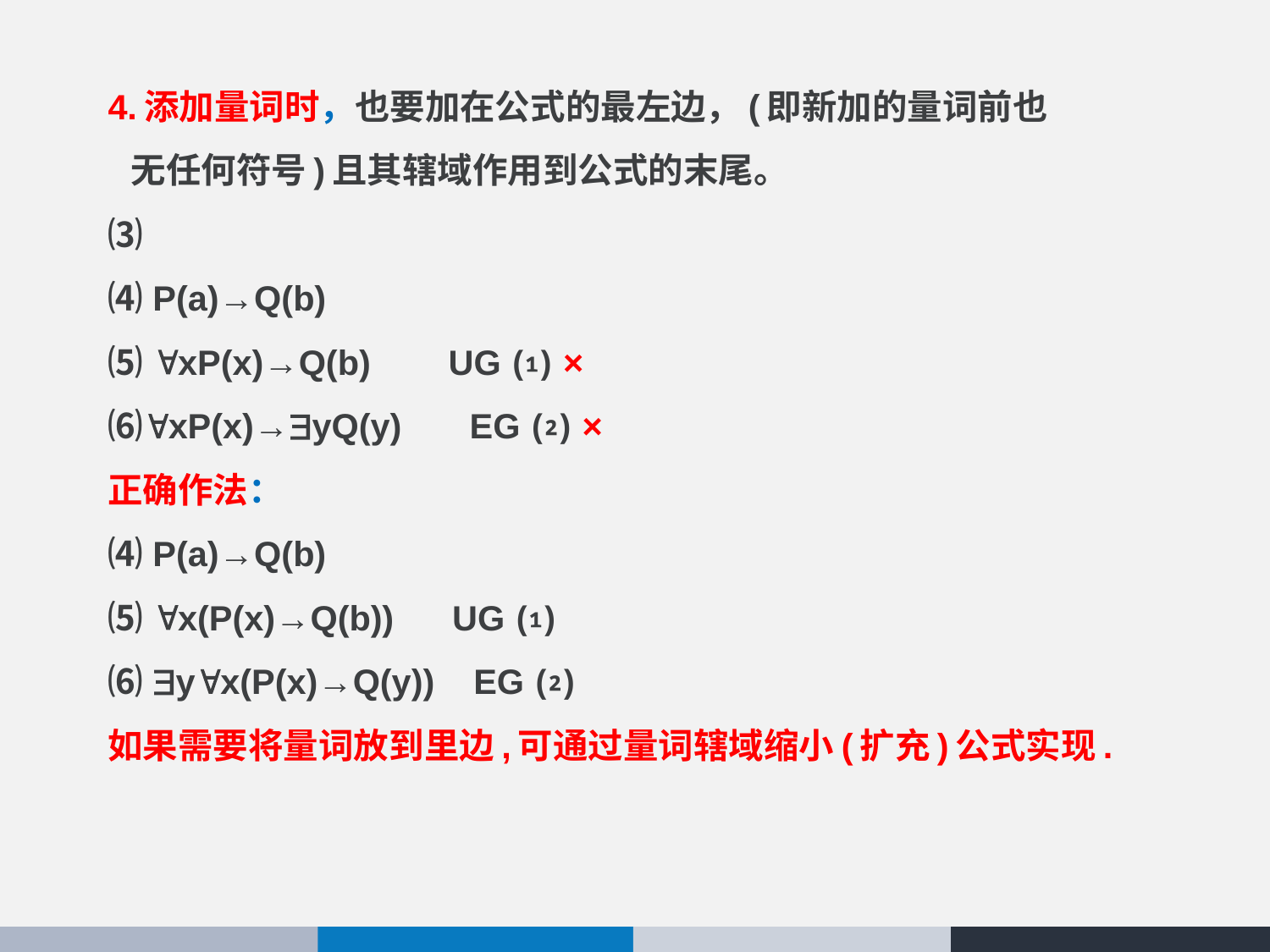

4.添加量词时，也要加在公式的最左边，(即新加的量词前也
  无任何符号)且其辖域作用到公式的末尾。
⑶
⑷ P(a)→Q(b)
⑸ ∀xP(x)→Q(b)        UG ⑴ ×
⑹∀xP(x)→∃yQ(y)       EG ⑵ ×
正确作法：
⑷ P(a)→Q(b)
⑸ ∀x(P(x)→Q(b))      UG ⑴
⑹ ∃y∀x(P(x)→Q(y))    EG ⑵
如果需要将量词放到里边,可通过量词辖域缩小(扩充)公式实现.